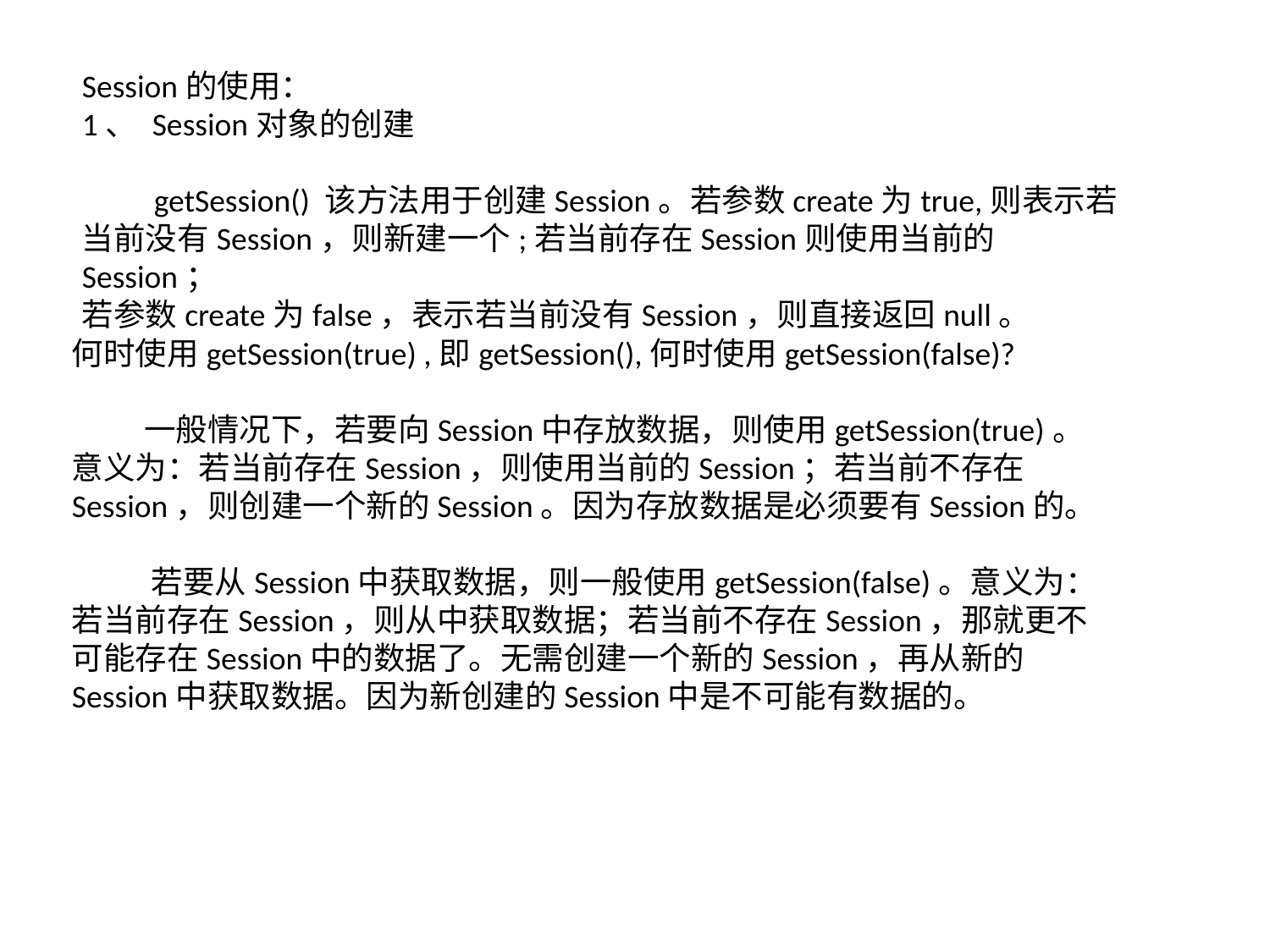

Session的使用：
1、 Session对象的创建

          getSession() 该方法用于创建Session。若参数create为true,则表示若当前没有Session，则新建一个;若当前存在Session则使用当前的Session；
若参数create为false，表示若当前没有Session，则直接返回null。
何时使用getSession(true) ,即getSession(),何时使用getSession(false)?

         一般情况下，若要向Session中存放数据，则使用getSession(true)。意义为：若当前存在Session，则使用当前的Session；若当前不存在Session，则创建一个新的Session。因为存放数据是必须要有Session的。

          若要从Session中获取数据，则一般使用getSession(false)。意义为：若当前存在Session，则从中获取数据；若当前不存在Session，那就更不可能存在Session中的数据了。无需创建一个新的Session，再从新的Session中获取数据。因为新创建的Session中是不可能有数据的。